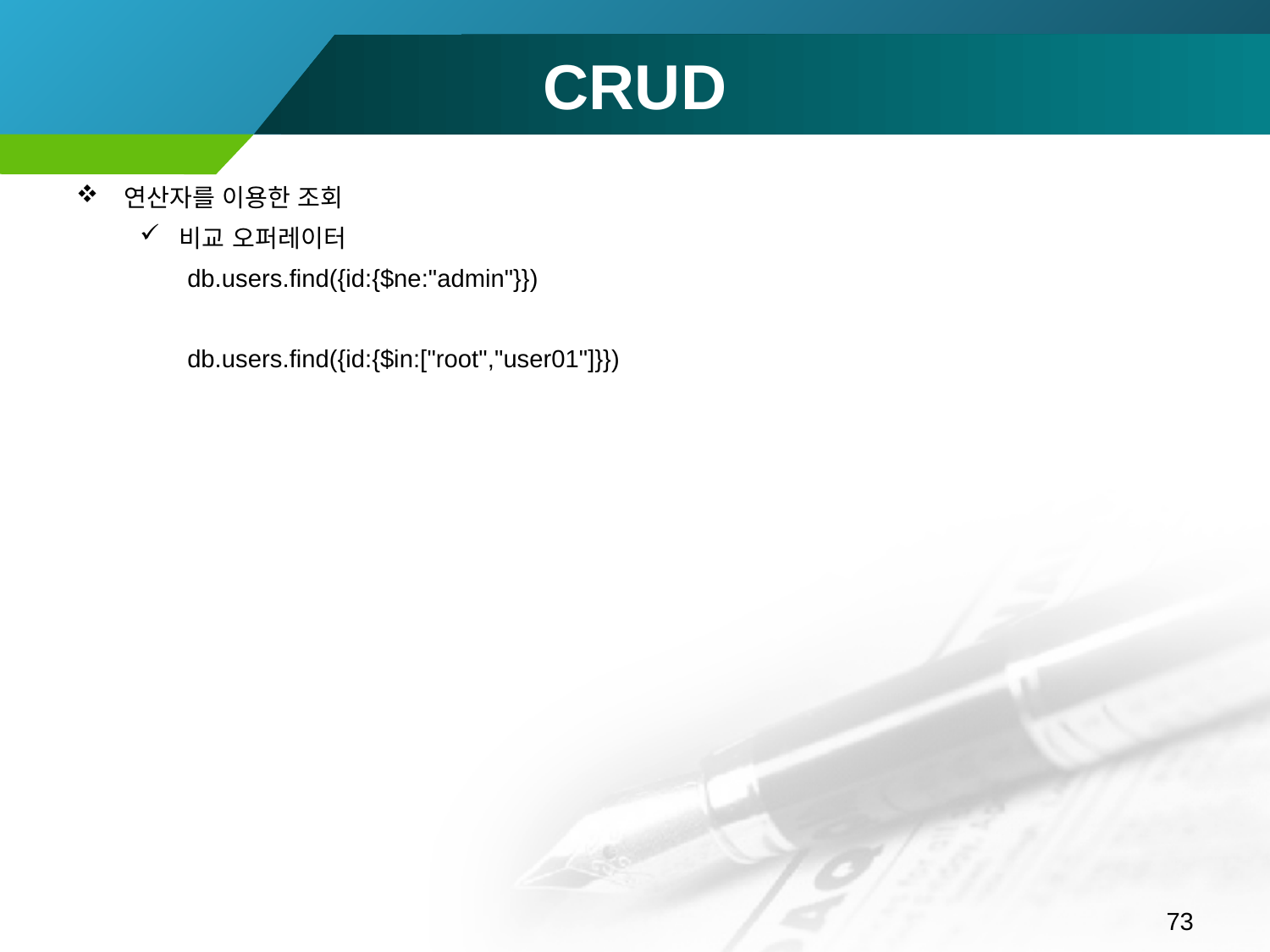

# CRUD
연산자를 이용한 조회
비교 오퍼레이터
db.users.find({id:{$ne:"admin"}})

db.users.find({id:{$in:["root","user01"]}})

73